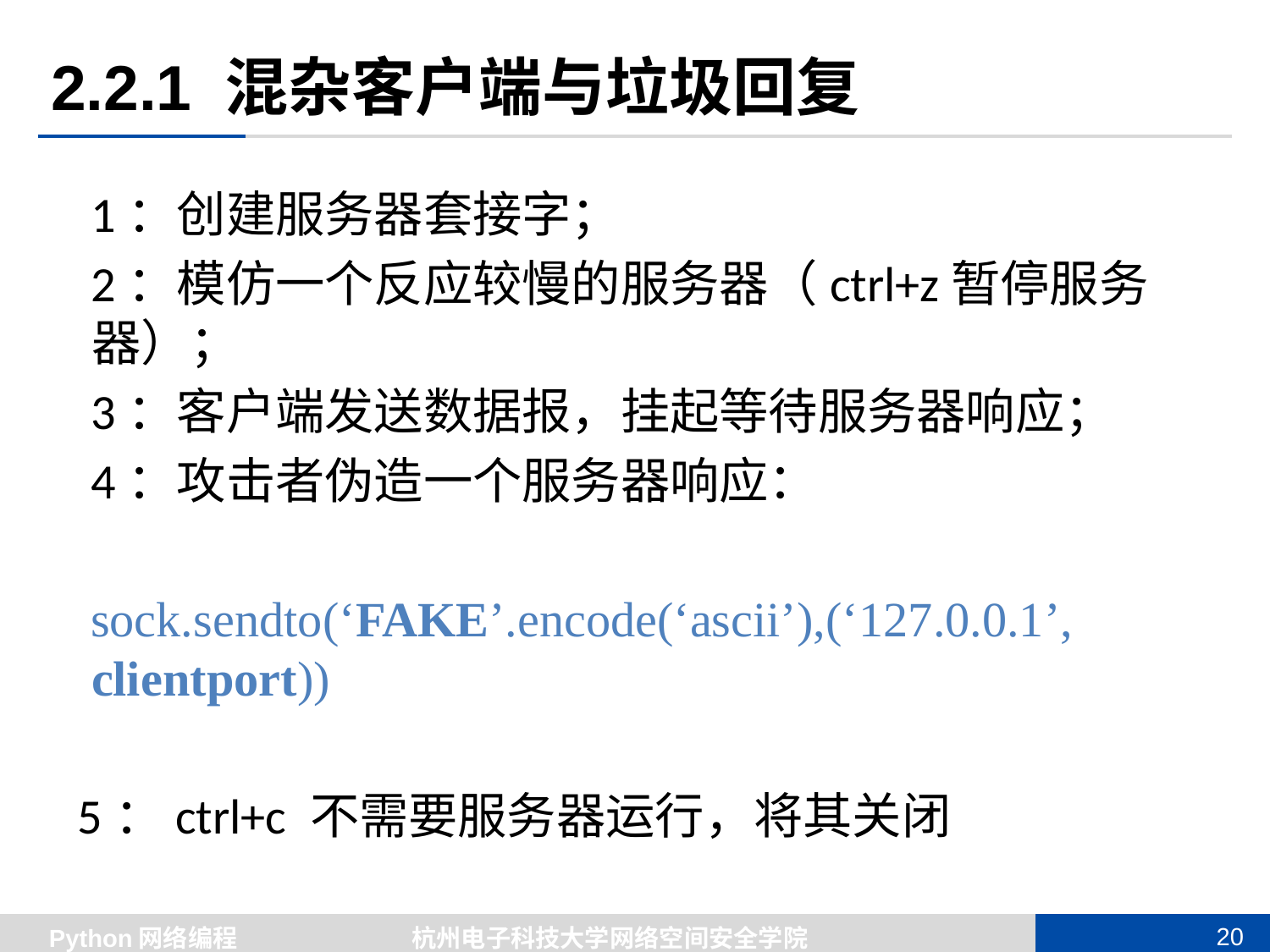

# 2.2.1 混杂客户端与垃圾回复
1：创建服务器套接字；
2：模仿一个反应较慢的服务器（ctrl+z暂停服务器）；
3：客户端发送数据报，挂起等待服务器响应；
4：攻击者伪造一个服务器响应：

sock.sendto(‘FAKE’.encode(‘ascii’),(‘127.0.0.1’, clientport))

5：ctrl+c 不需要服务器运行，将其关闭